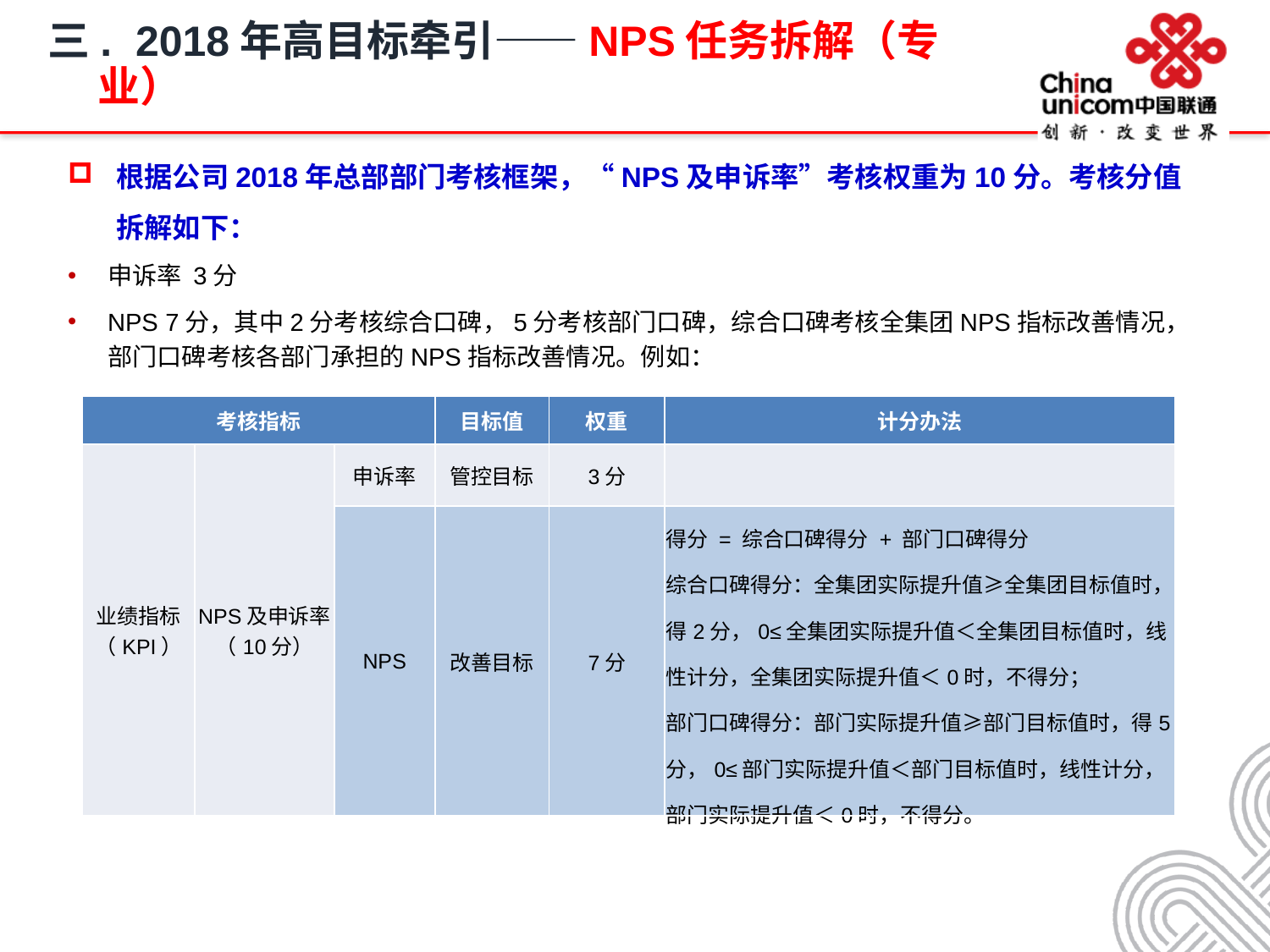

# 三.  2018年高目标牵引——NPS任务拆解（专业）
根据公司2018年总部部门考核框架，“NPS及申诉率”考核权重为10分。考核分值拆解如下：
申诉率 3分
NPS 7分，其中2分考核综合口碑，5分考核部门口碑，综合口碑考核全集团NPS指标改善情况，部门口碑考核各部门承担的NPS指标改善情况。例如：
| 考核指标 |  |  | 目标值 | 权重 | 计分办法 |
| --- | --- | --- | --- | --- | --- |
| 业绩指标 （KPI） | NPS及申诉率 （10分） | 申诉率 | 管控目标 | 3分 |  |
|  |  | NPS | 改善目标 | 7分 | 得分 = 综合口碑得分 + 部门口碑得分 综合口碑得分：全集团实际提升值≥全集团目标值时，得2分，0≤全集团实际提升值＜全集团目标值时，线性计分，全集团实际提升值＜0时，不得分； 部门口碑得分：部门实际提升值≥部门目标值时，得5分，0≤部门实际提升值＜部门目标值时，线性计分，部门实际提升值＜0时，不得分。 |